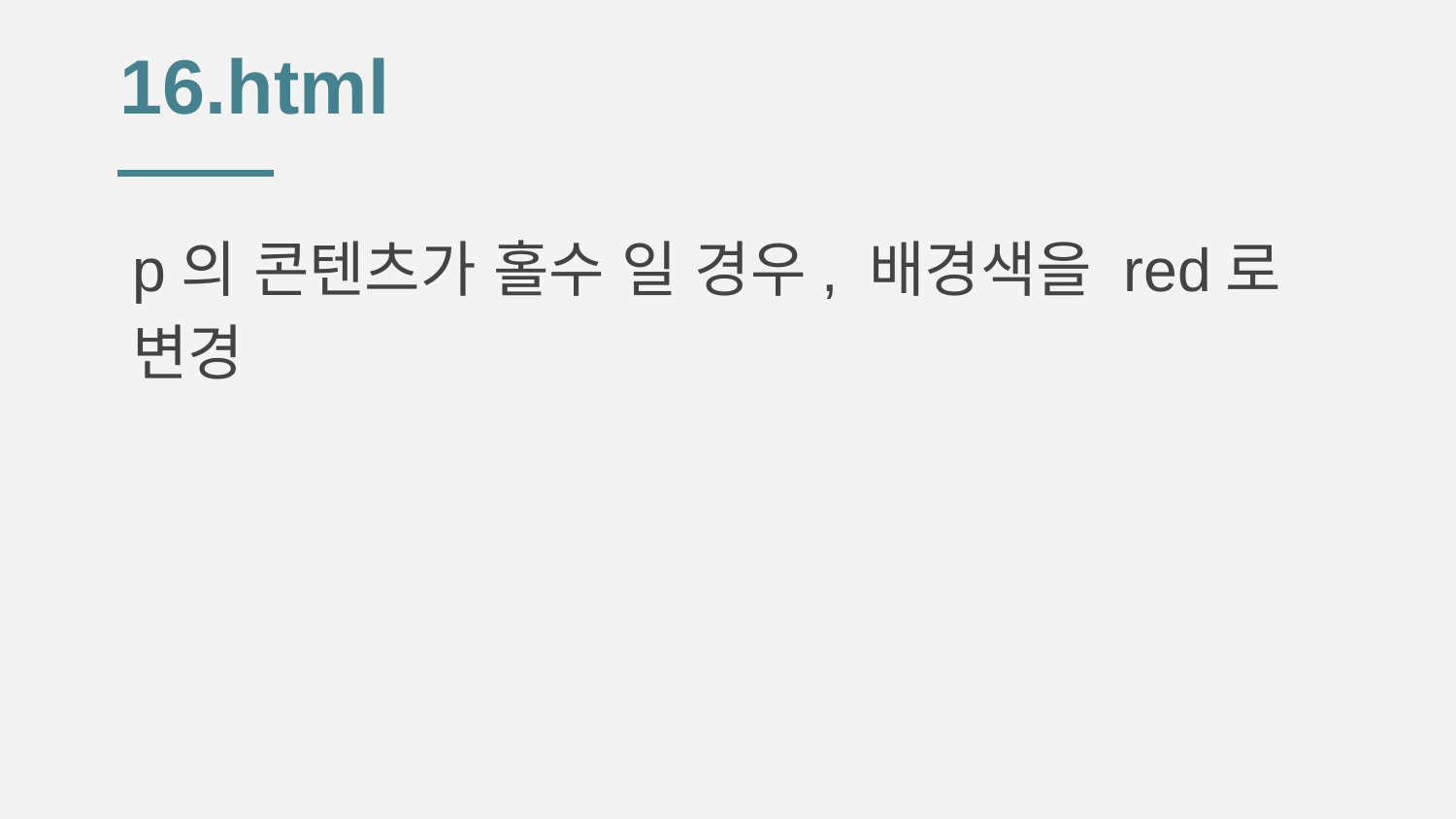

# 16.html
p의 콘텐츠가 홀수 일 경우, 배경색을 red로 변경